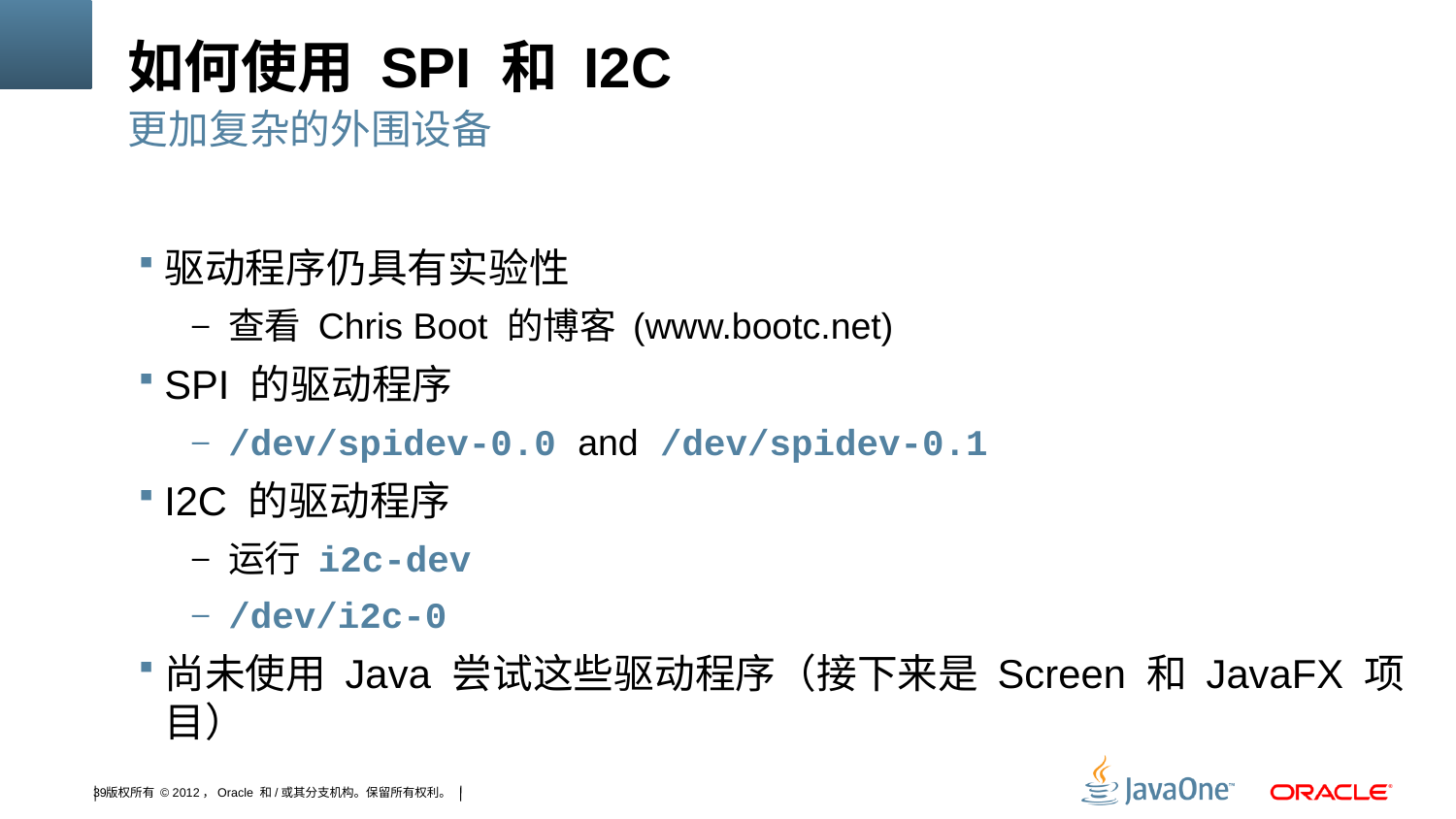

# 如何使用 SPI 和 I2C
更加复杂的外围设备
驱动程序仍具有实验性
查看 Chris Boot 的博客 (www.bootc.net)
SPI 的驱动程序
/dev/spidev-0.0 and /dev/spidev-0.1
I2C 的驱动程序
运行 i2c-dev
/dev/i2c-0
尚未使用 Java 尝试这些驱动程序（接下来是 Screen 和 JavaFX 项目）